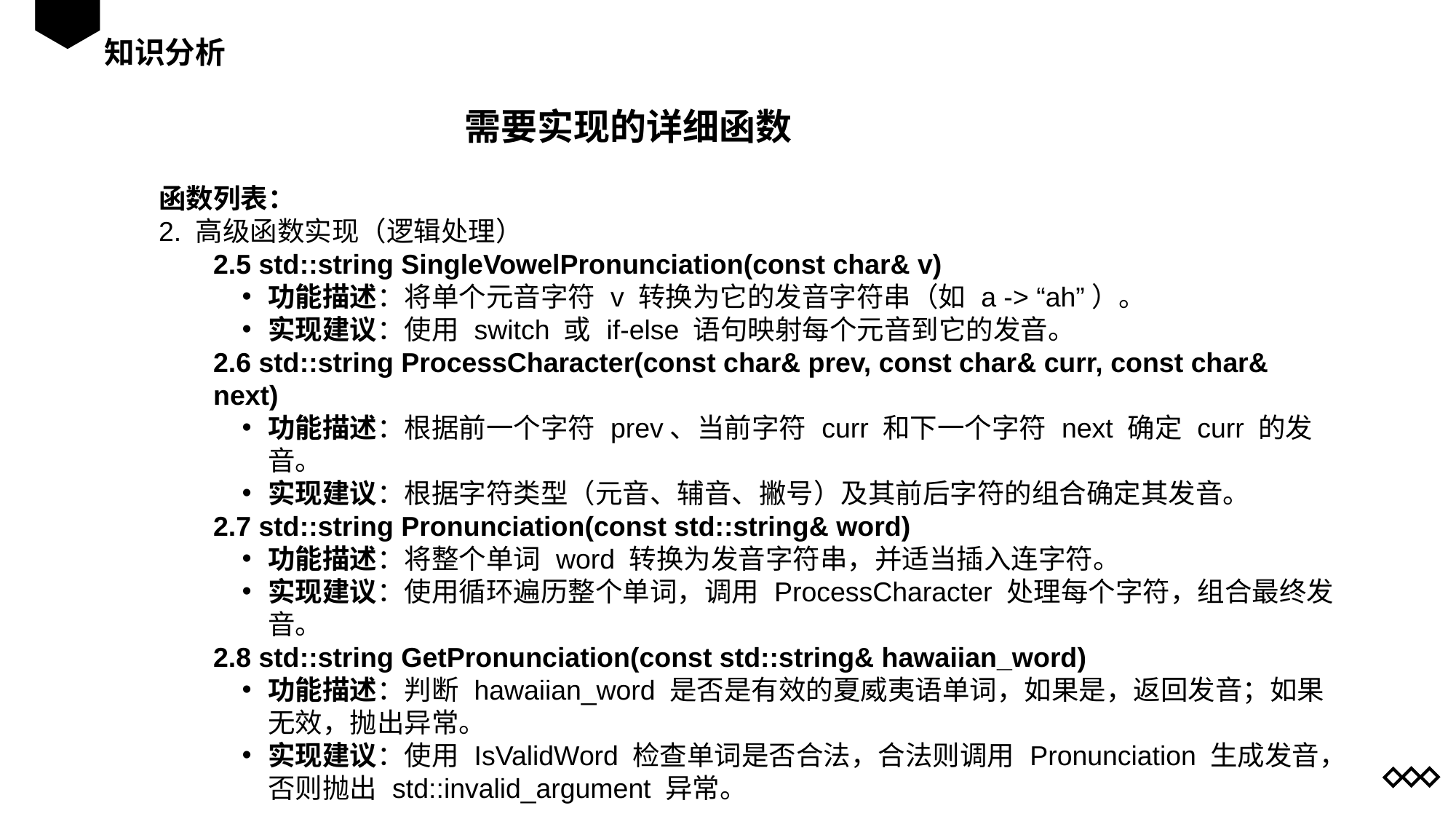

知识分析
需要实现的详细函数
函数列表：
2. 高级函数实现（逻辑处理）
2.5 std::string SingleVowelPronunciation(const char& v)
功能描述：将单个元音字符 v 转换为它的发音字符串（如 a -> “ah”）。
实现建议：使用 switch 或 if-else 语句映射每个元音到它的发音。
2.6 std::string ProcessCharacter(const char& prev, const char& curr, const char& next)
功能描述：根据前一个字符 prev、当前字符 curr 和下一个字符 next 确定 curr 的发音。
实现建议：根据字符类型（元音、辅音、撇号）及其前后字符的组合确定其发音。
2.7 std::string Pronunciation(const std::string& word)
功能描述：将整个单词 word 转换为发音字符串，并适当插入连字符。
实现建议：使用循环遍历整个单词，调用 ProcessCharacter 处理每个字符，组合最终发音。
2.8 std::string GetPronunciation(const std::string& hawaiian_word)
功能描述：判断 hawaiian_word 是否是有效的夏威夷语单词，如果是，返回发音；如果无效，抛出异常。
实现建议：使用 IsValidWord 检查单词是否合法，合法则调用 Pronunciation 生成发音，否则抛出 std::invalid_argument 异常。